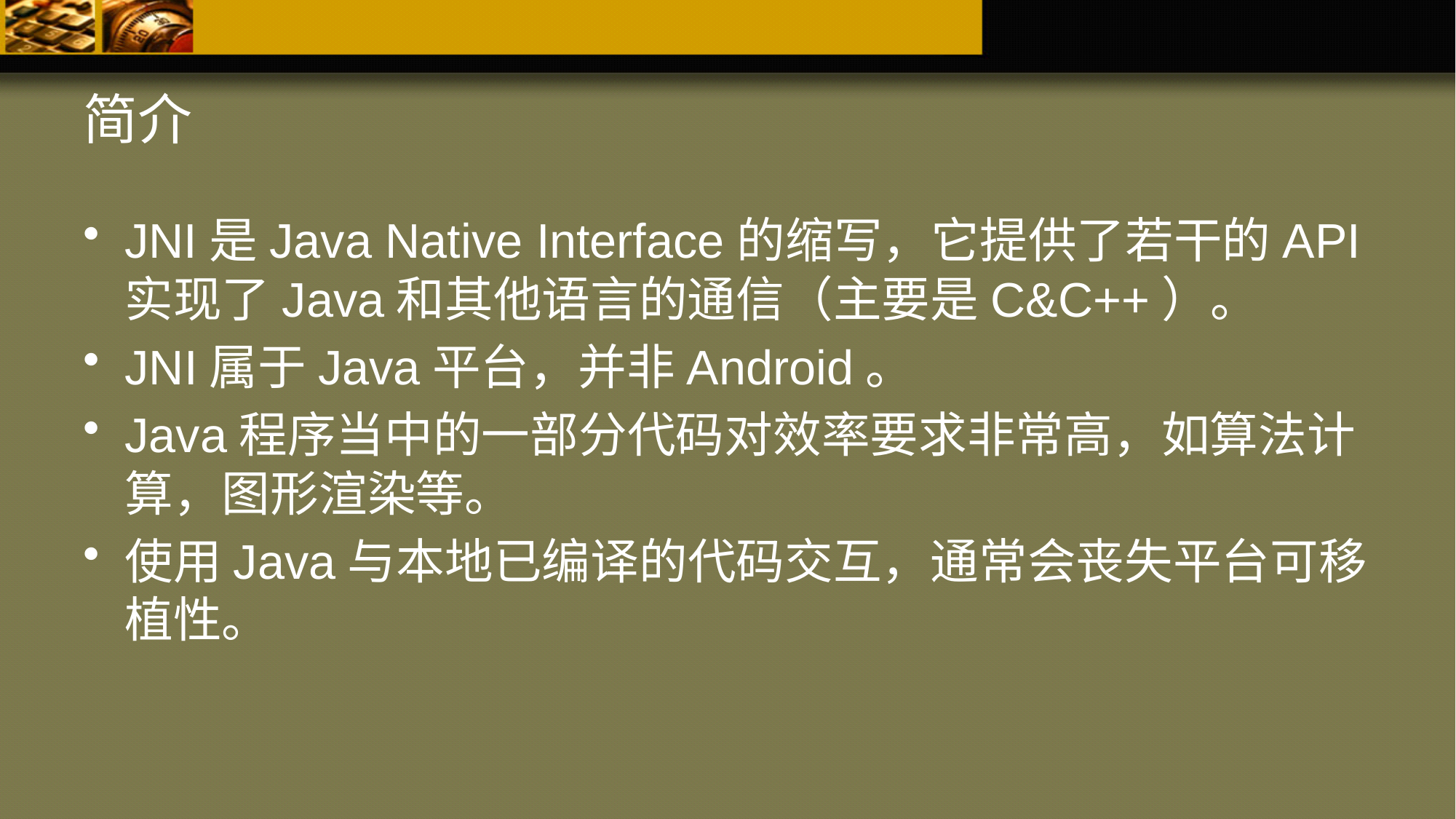

# 简介
JNI是Java Native Interface的缩写，它提供了若干的API实现了Java和其他语言的通信（主要是C&C++）。
JNI属于Java平台，并非Android。
Java程序当中的一部分代码对效率要求非常高，如算法计算，图形渲染等。
使用Java与本地已编译的代码交互，通常会丧失平台可移植性。